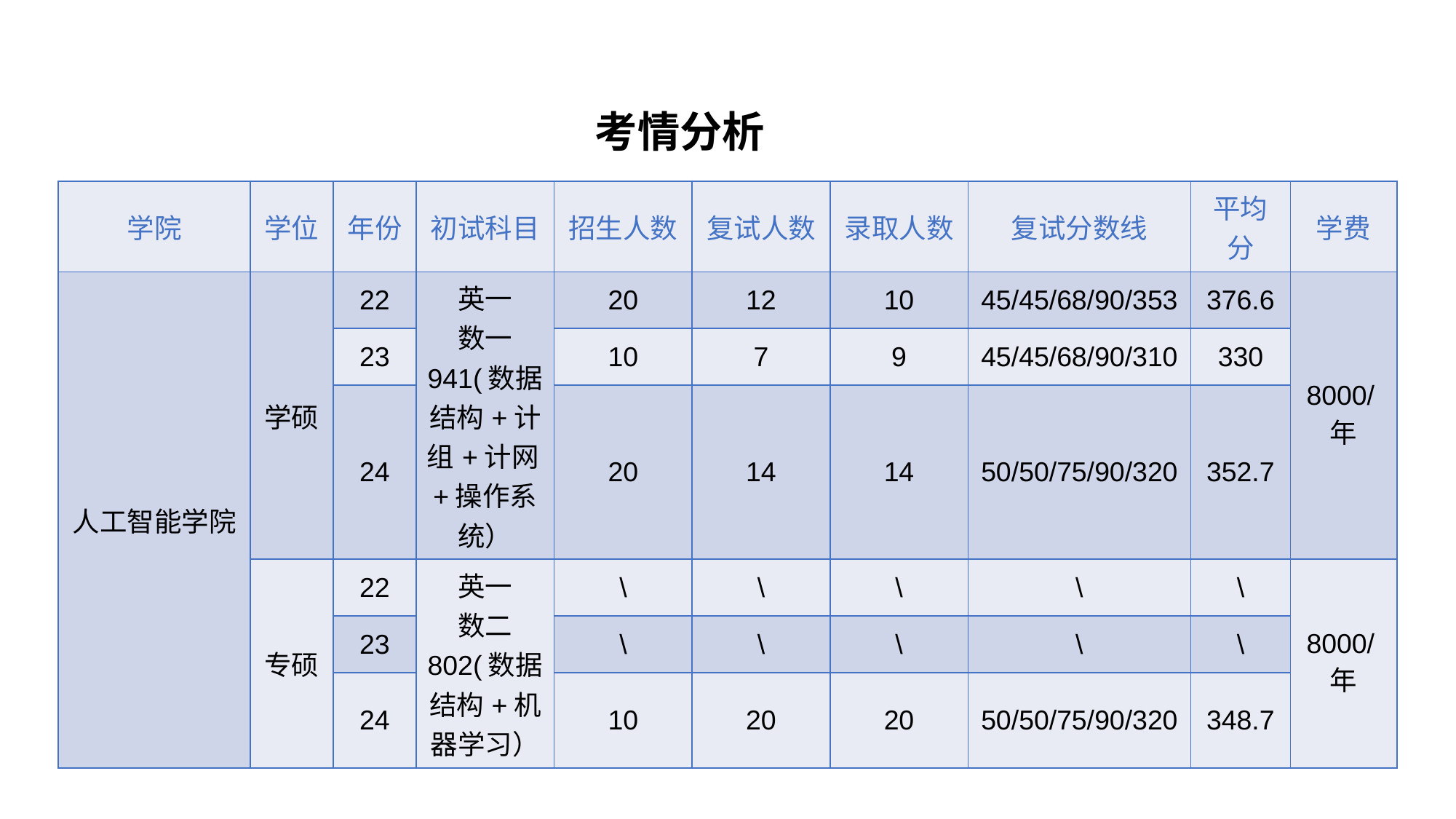

考情分析
| 学院 | 学位 | 年份 | 初试科目 | 招生人数 | 复试人数 | 录取人数 | 复试分数线 | 平均分 | 学费 |
| --- | --- | --- | --- | --- | --- | --- | --- | --- | --- |
| 人工智能学院 | 学硕 | 22 | 英一 数一 941(数据结构+计组+计网+操作系统） | 20 | 12 | 10 | 45/45/68/90/353 | 376.6 | 8000/年 |
|  |  | 23 |  | 10 | 7 | 9 | 45/45/68/90/310 | 330 |  |
|  |  | 24 |  | 20 | 14 | 14 | 50/50/75/90/320 | 352.7 |  |
|  | 专硕 | 22 | 英一 数二 802(数据结构+机器学习） | \ | \ | \ | \ | \ | 8000/年 |
|  |  | 23 |  | \ | \ | \ | \ | \ |  |
|  |  | 24 |  | 10 | 20 | 20 | 50/50/75/90/320 | 348.7 |  |